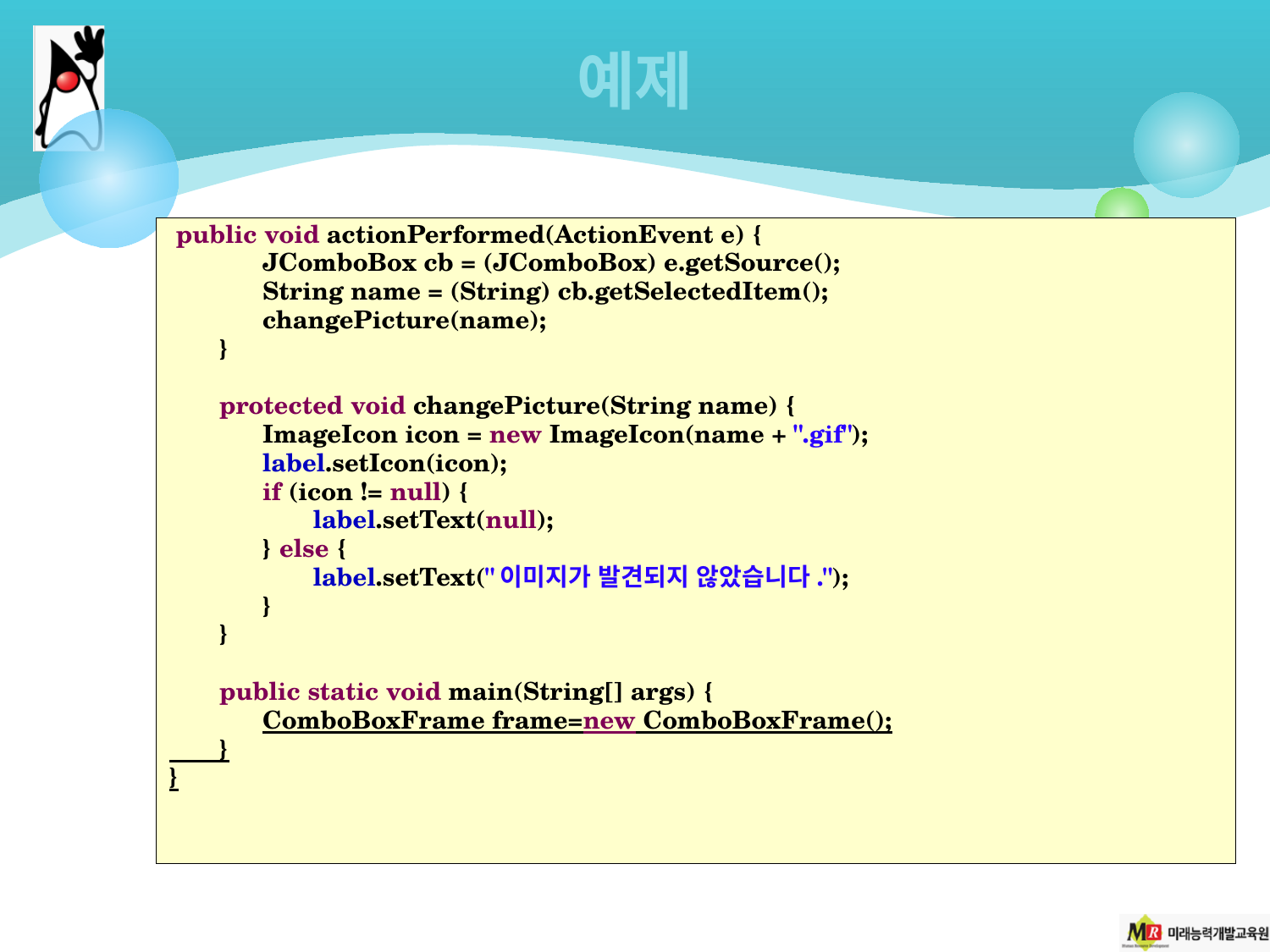

# 예제
 public void actionPerformed(ActionEvent e) {
             JComboBox cb = (JComboBox) e.getSource();
             String name = (String) cb.getSelectedItem();
             changePicture(name);
       }

       protected void changePicture(String name) {
             ImageIcon icon = new ImageIcon(name + ".gif");
             label.setIcon(icon);
             if (icon != null) {
                    label.setText(null);
             } else {
                    label.setText("이미지가 발견되지 않았습니다.");
             }
       }

       public static void main(String[] args) {
             ComboBoxFrame frame=new ComboBoxFrame();
       }
}